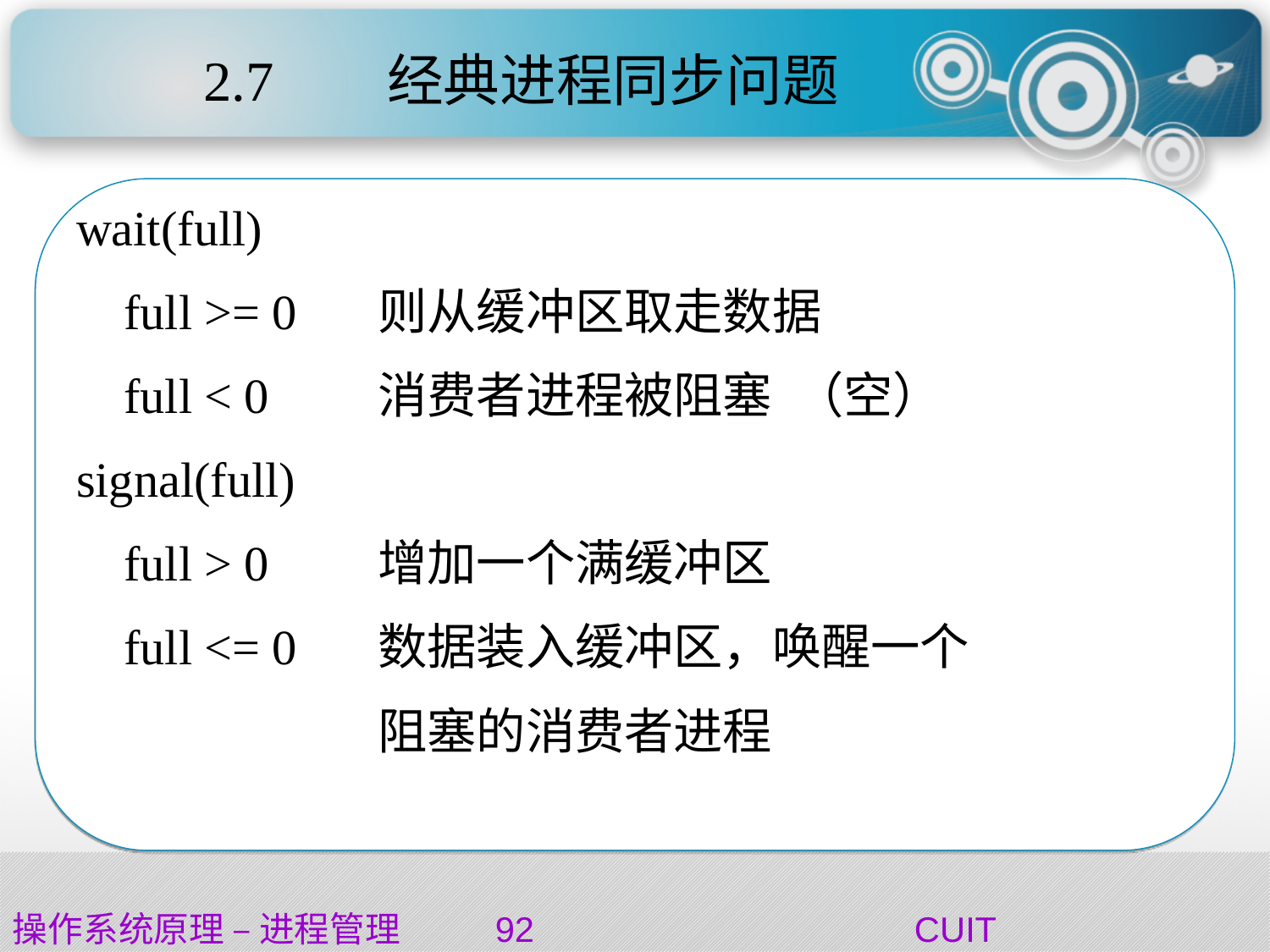

# 2.7       经典进程同步问题
wait(full)
	full >= 0	则从缓冲区取走数据
	full < 0	消费者进程被阻塞  （空）
signal(full)
	full > 0	增加一个满缓冲区
	full <= 0	数据装入缓冲区，唤醒一个
			阻塞的消费者进程